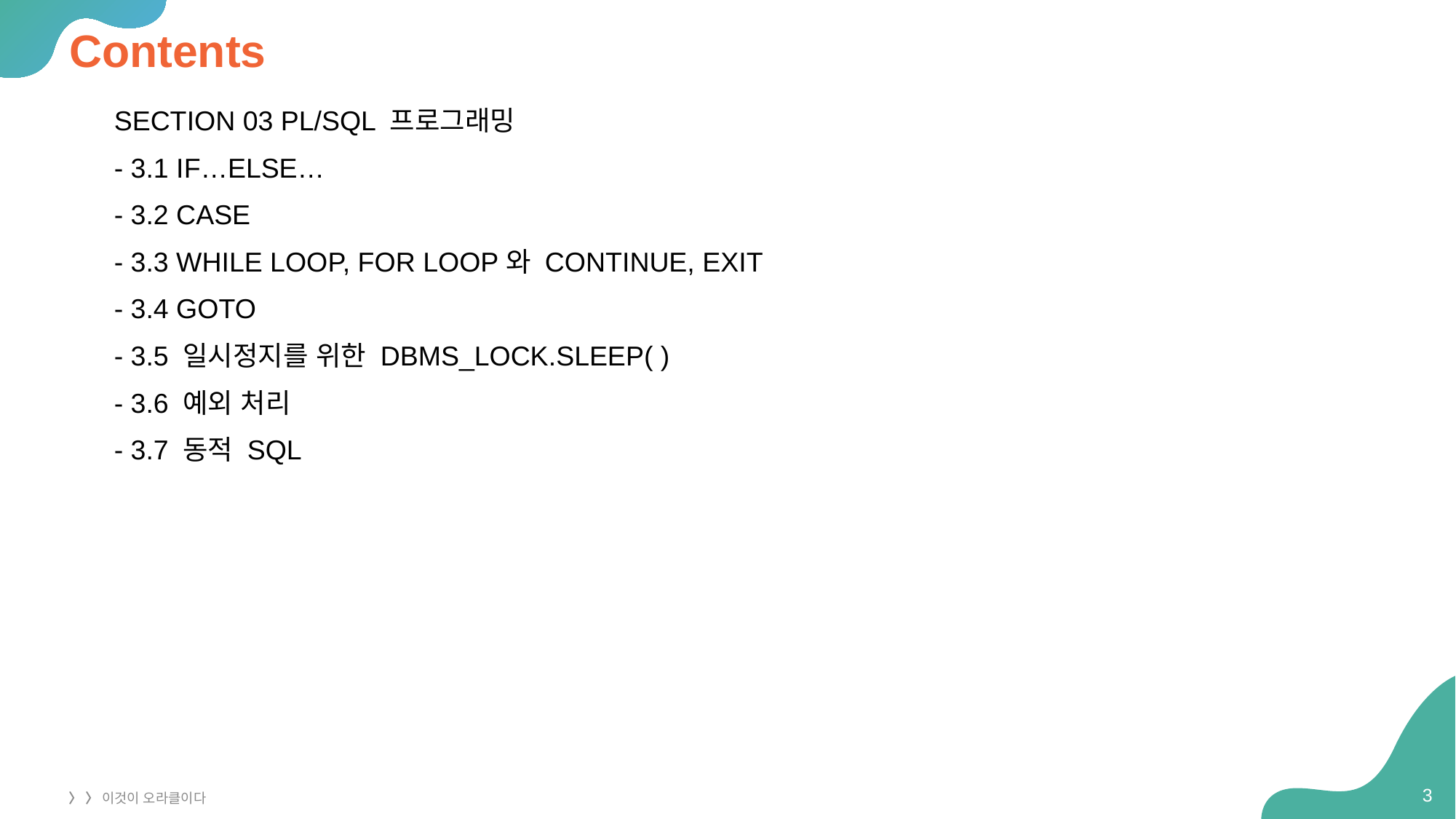

# Contents
SECTION 03 PL/SQL 프로그래밍
- 3.1 IF…ELSE…
- 3.2 CASE
- 3.3 WHILE LOOP, FOR LOOP와 CONTINUE, EXIT
- 3.4 GOTO
- 3.5 일시정지를 위한 DBMS_LOCK.SLEEP( )
- 3.6 예외 처리
- 3.7 동적 SQL

3
〉 〉 이것이 오라클이다